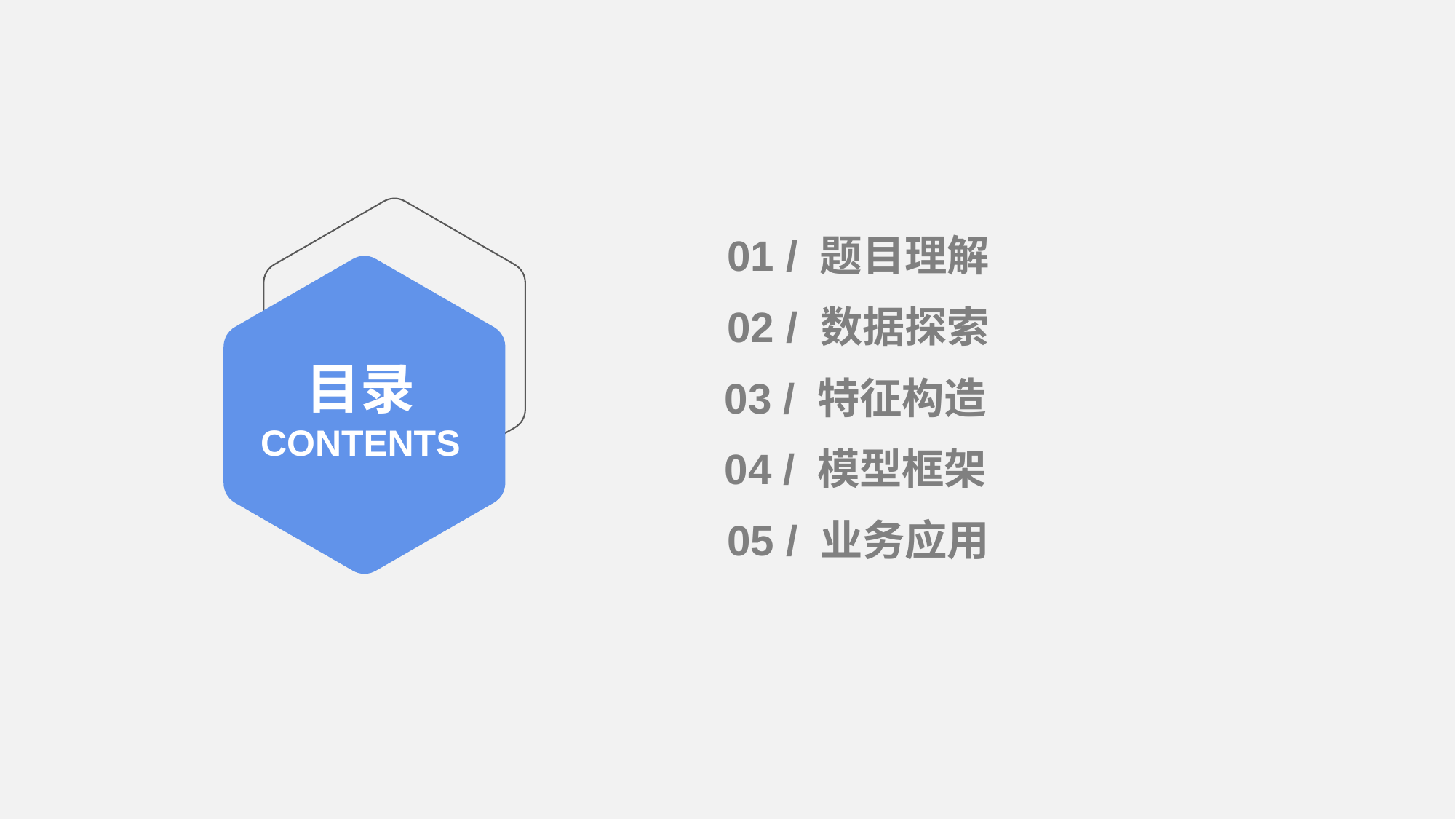

01 / 题目理解

02 / 数据探索
目录
CONTENTS
03 / 特征构造
04 / 模型框架
05 / 业务应用